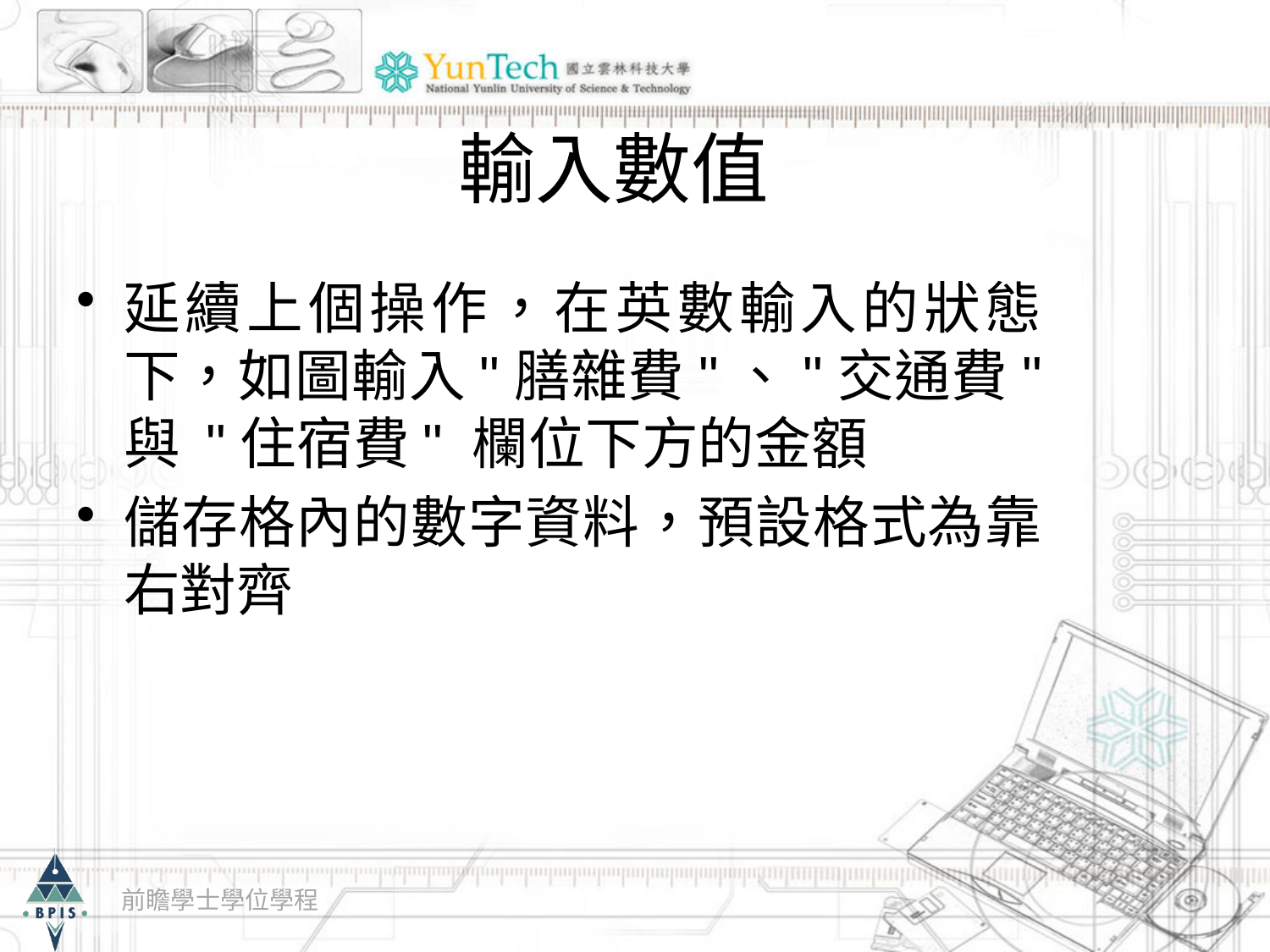

# 輸入數值
延續上個操作，在英數輸入的狀態下，如圖輸入"膳雜費"、"交通費" 與 "住宿費" 欄位下方的金額
儲存格內的數字資料，預設格式為靠右對齊